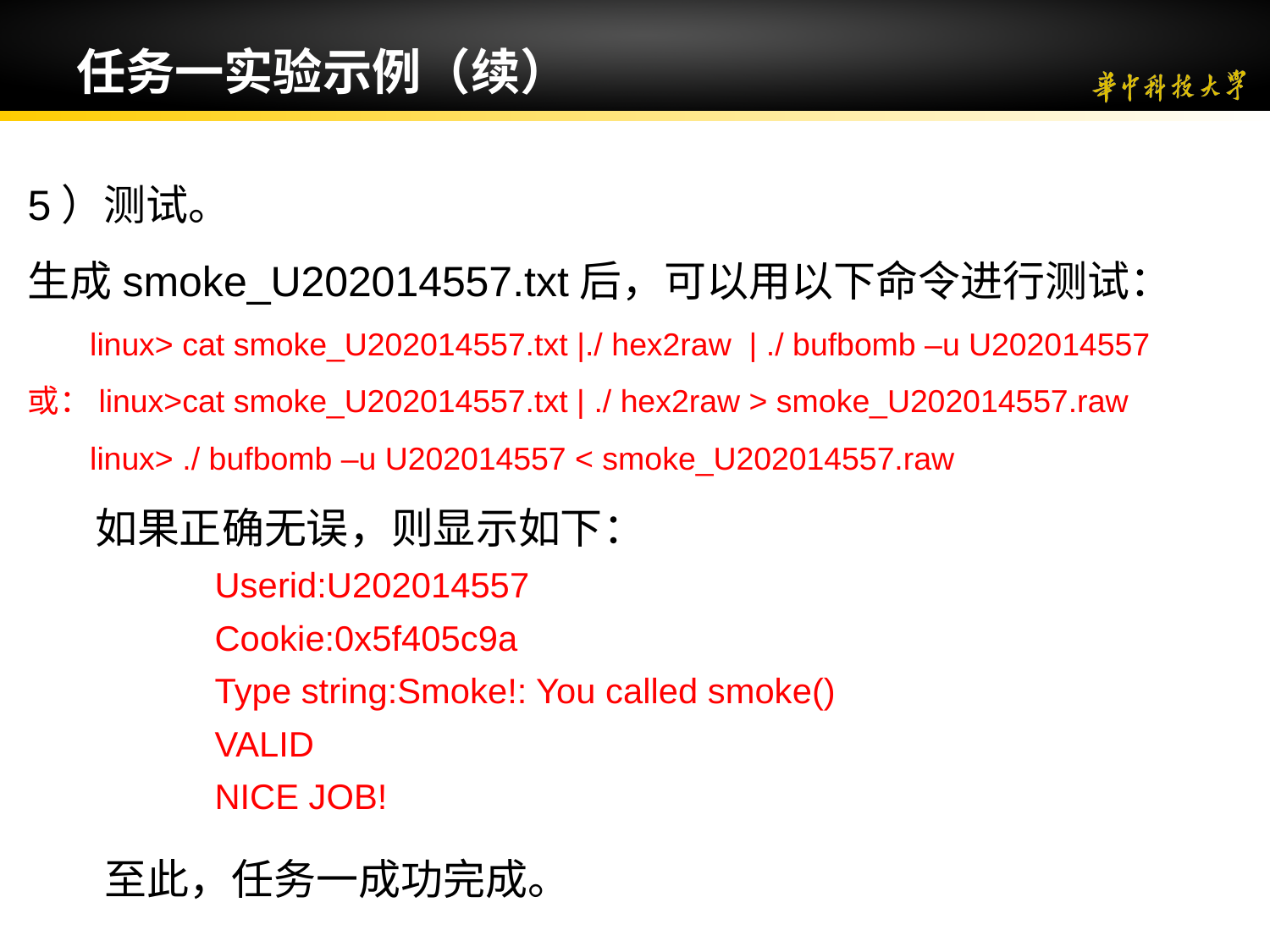

# 任务一实验示例（续）
5）测试。
生成smoke_U202014557.txt后，可以用以下命令进行测试：
       linux> cat smoke_U202014557.txt |./ hex2raw  | ./ bufbomb –u U202014557
或：linux>cat smoke_U202014557.txt | ./ hex2raw > smoke_U202014557.raw
       linux> ./ bufbomb –u U202014557 < smoke_U202014557.raw
      如果正确无误，则显示如下：
Userid:U202014557
Cookie:0x5f405c9a
Type string:Smoke!: You called smoke()
VALID
NICE JOB!
       至此，任务一成功完成。